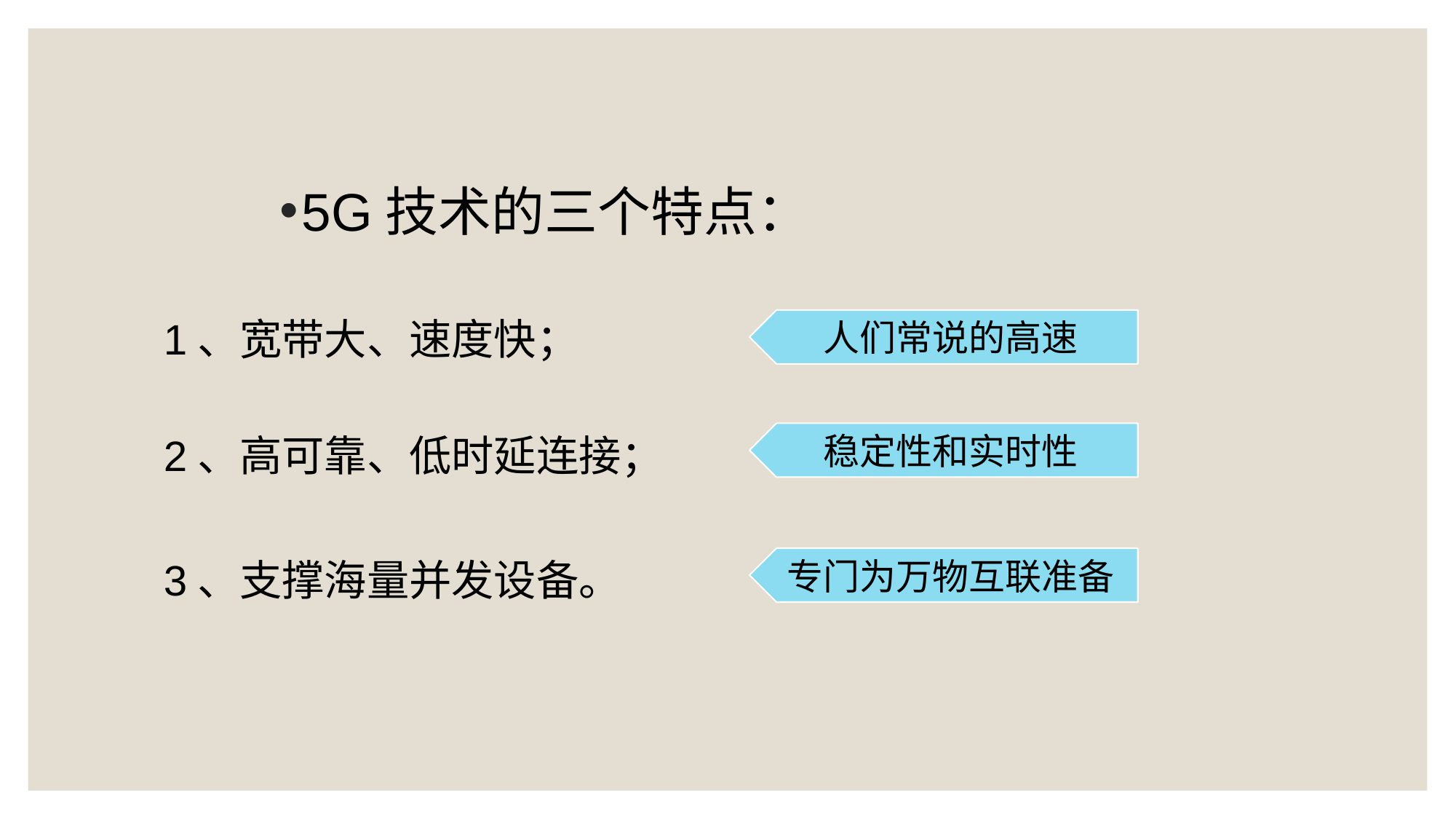

5G技术的三个特点：
1、宽带大、速度快；
人们常说的高速
2、高可靠、低时延连接；
稳定性和实时性
3、支撑海量并发设备。
专门为万物互联准备